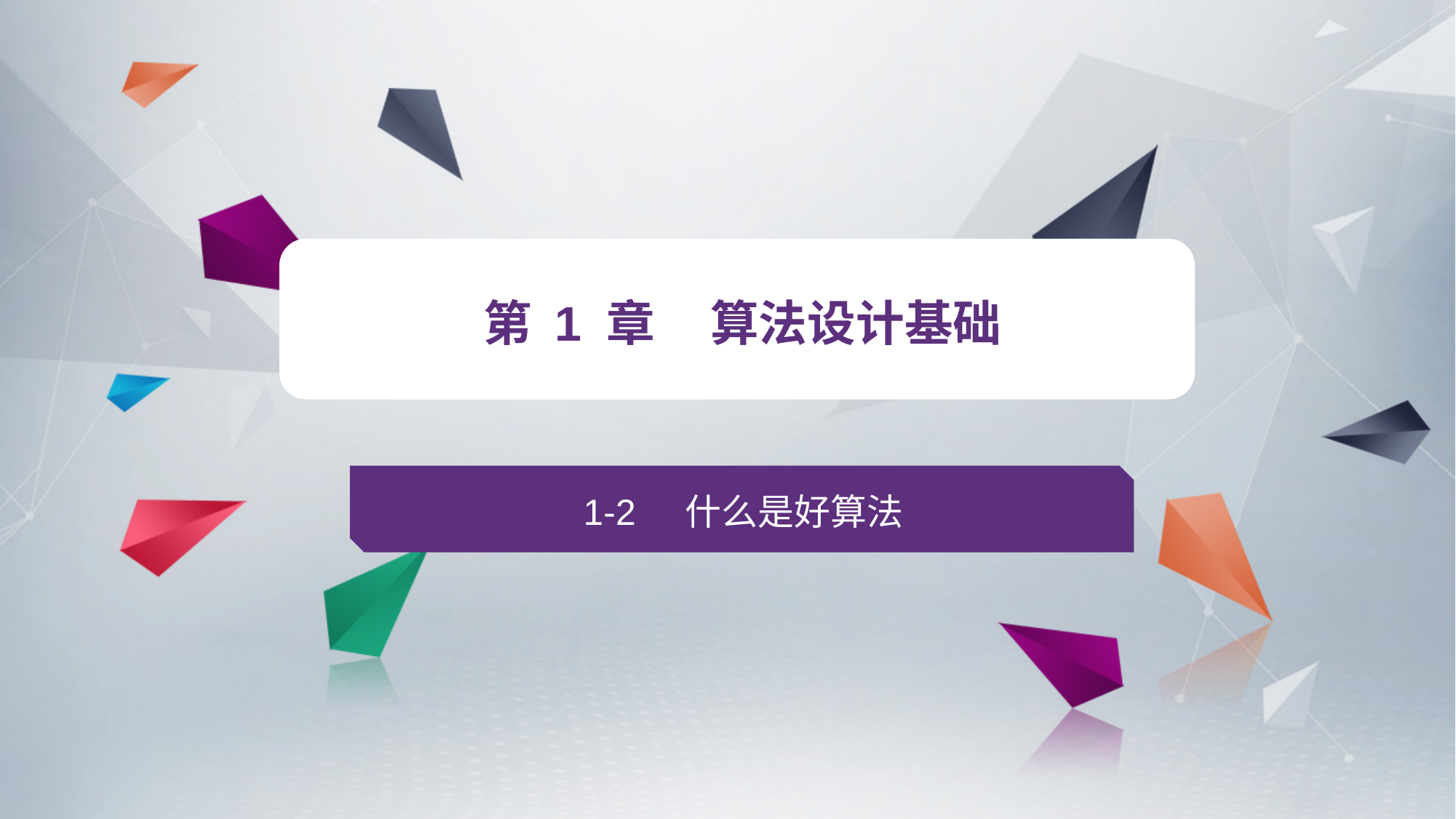

v
第 1 章     算法设计基础

1-2    什么是好算法